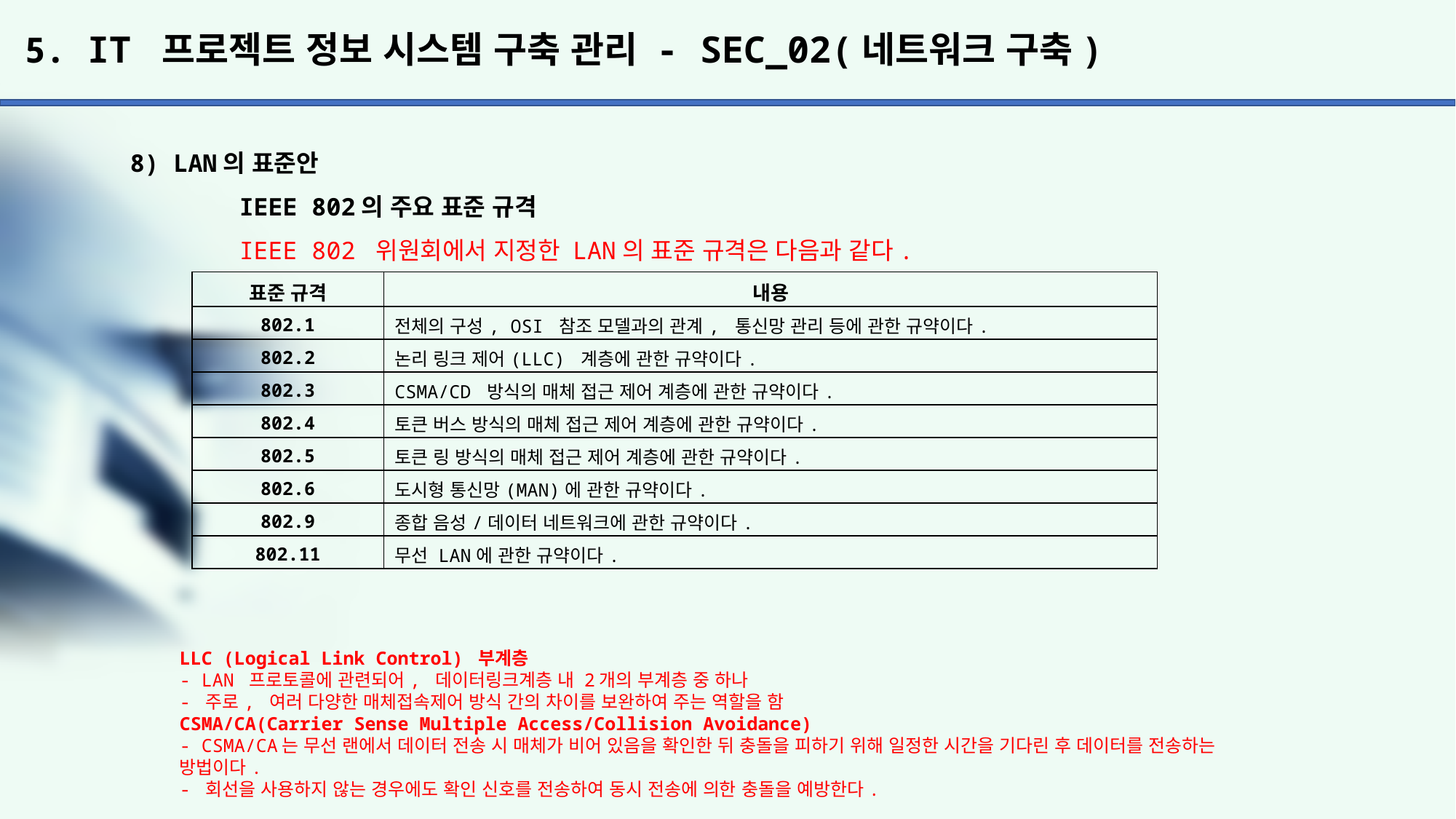

# 5. IT 프로젝트 정보 시스템 구축 관리 - SEC_02(네트워크 구축)
8) LAN의 표준안
	IEEE 802의 주요 표준 규격
	IEEE 802 위원회에서 지정한 LAN의 표준 규격은 다음과 같다.

| 표준 규격 | 내용 |
| --- | --- |
| 802.1 | 전체의 구성, OSI 참조 모델과의 관계, 통신망 관리 등에 관한 규약이다. |
| 802.2 | 논리 링크 제어(LLC) 계층에 관한 규약이다. |
| 802.3 | CSMA/CD 방식의 매체 접근 제어 계층에 관한 규약이다. |
| 802.4 | 토큰 버스 방식의 매체 접근 제어 계층에 관한 규약이다. |
| 802.5 | 토큰 링 방식의 매체 접근 제어 계층에 관한 규약이다. |
| 802.6 | 도시형 통신망(MAN)에 관한 규약이다. |
| 802.9 | 종합 음성/데이터 네트워크에 관한 규약이다. |
| 802.11 | 무선 LAN에 관한 규약이다. |
LLC (Logical Link Control) 부계층
- LAN 프로토콜에 관련되어, 데이터링크계층 내 2개의 부계층 중 하나
- 주로, 여러 다양한 매체접속제어 방식 간의 차이를 보완하여 주는 역할을 함
CSMA/CA(Carrier Sense Multiple Access/Collision Avoidance)
- CSMA/CA는 무선 랜에서 데이터 전송 시 매체가 비어 있음을 확인한 뒤 충돌을 피하기 위해 일정한 시간을 기다린 후 데이터를 전송하는
방법이다.
- 회선을 사용하지 않는 경우에도 확인 신호를 전송하여 동시 전송에 의한 충돌을 예방한다.